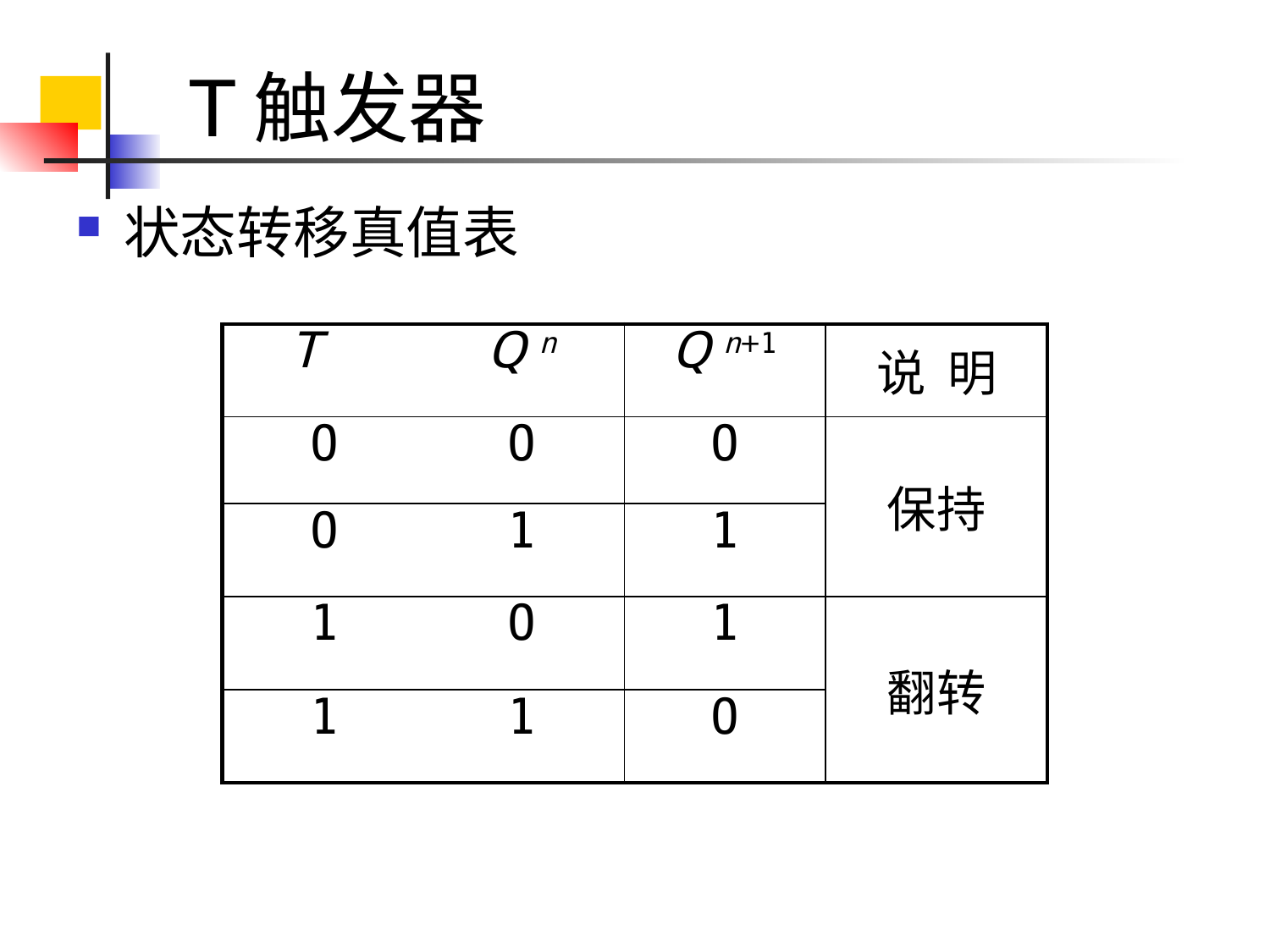

# T触发器
状态转移真值表
| T Q n | Q n+1 | 说 明 |
| --- | --- | --- |
| 0 0 | 0 | 保持 |
| 0 1 | 1 |  |
| 1 0 | 1 | 翻转 |
| 1 1 | 0 |  |